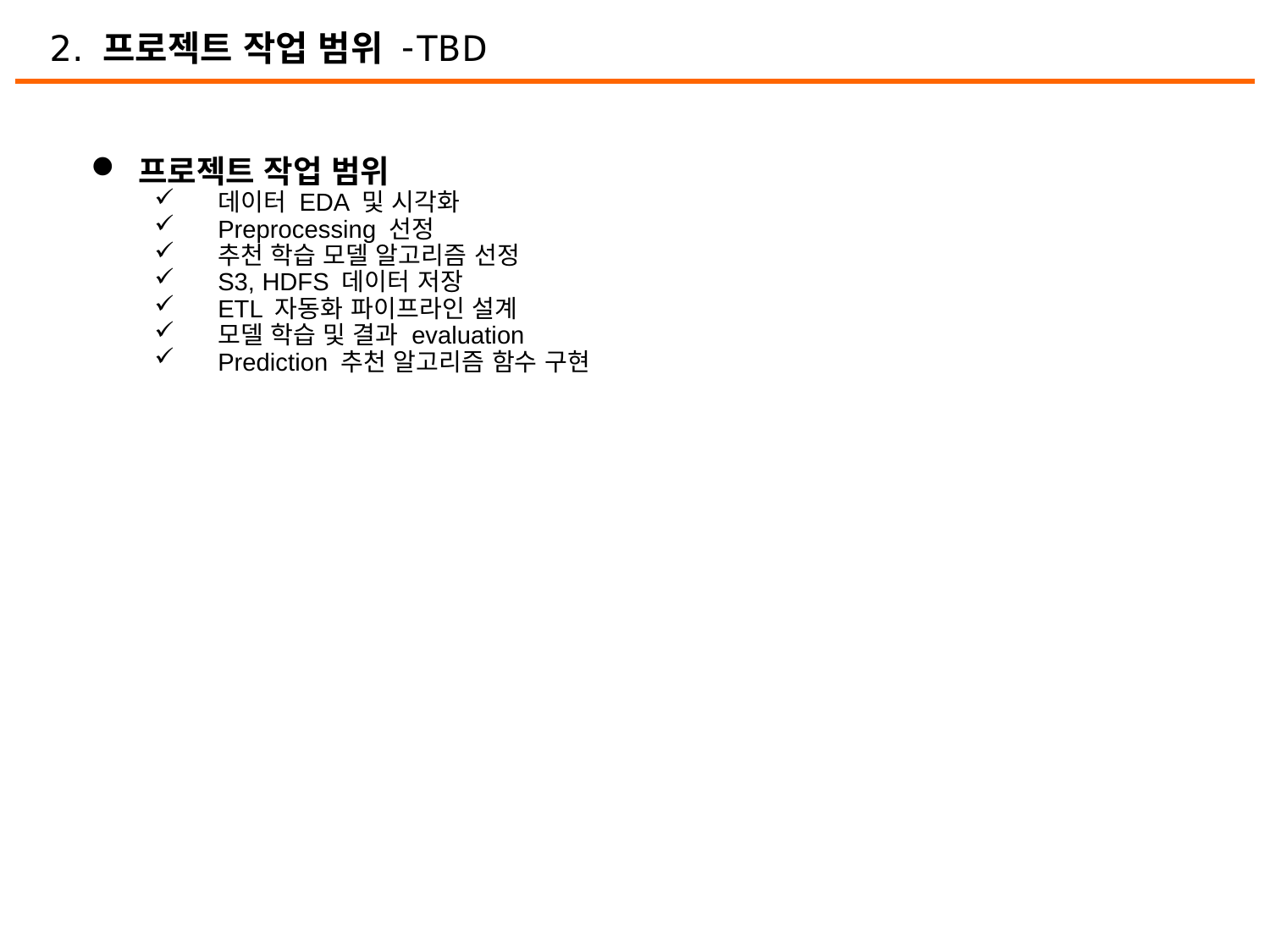

2. 프로젝트 작업 범위 -TBD
프로젝트 작업 범위
데이터 EDA 및 시각화
Preprocessing 선정
추천 학습 모델 알고리즘 선정
S3, HDFS 데이터 저장
ETL 자동화 파이프라인 설계
모델 학습 및 결과 evaluation
Prediction 추천 알고리즘 함수 구현